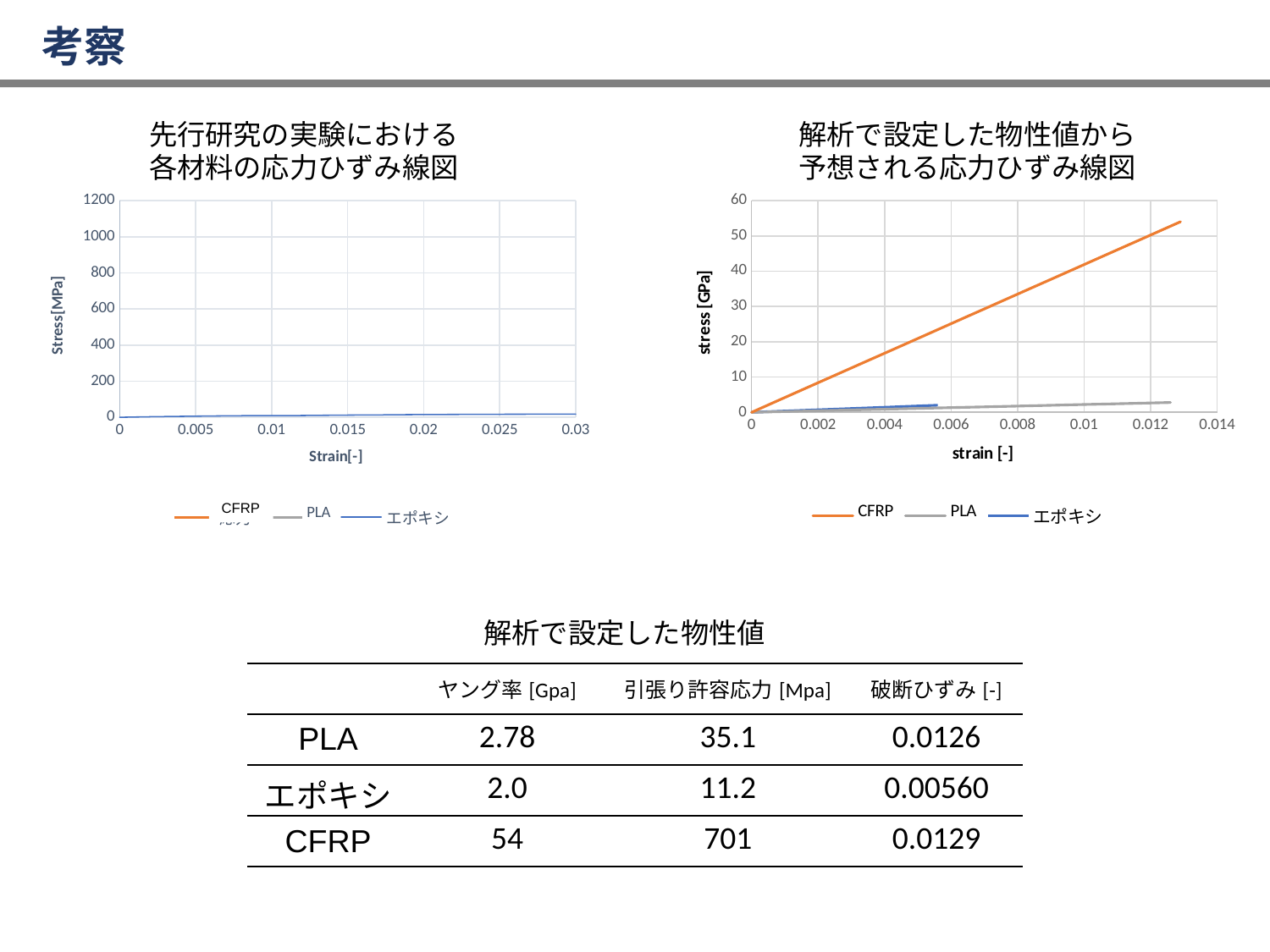

考察

解析で設定した物性値から
予想される応力ひずみ線図
先行研究の実験における
各材料の応力ひずみ線図

### Chart

| Category | 応力 | PLA | エポキシ |
|---|---|---|---|

### Chart

| Category |  |  |  |
|---|---|---|---|
CFRP
解析で設定した物性値
|  | ヤング率[Gpa] | 引張り許容応力[Mpa] | 破断ひずみ[-] |
| --- | --- | --- | --- |
| PLA | 2.78 | 35.1 | 0.0126 |
| エポキシ | 2.0 | 11.2 | 0.00560 |
| CFRP | 54 | 701 | 0.0129 |